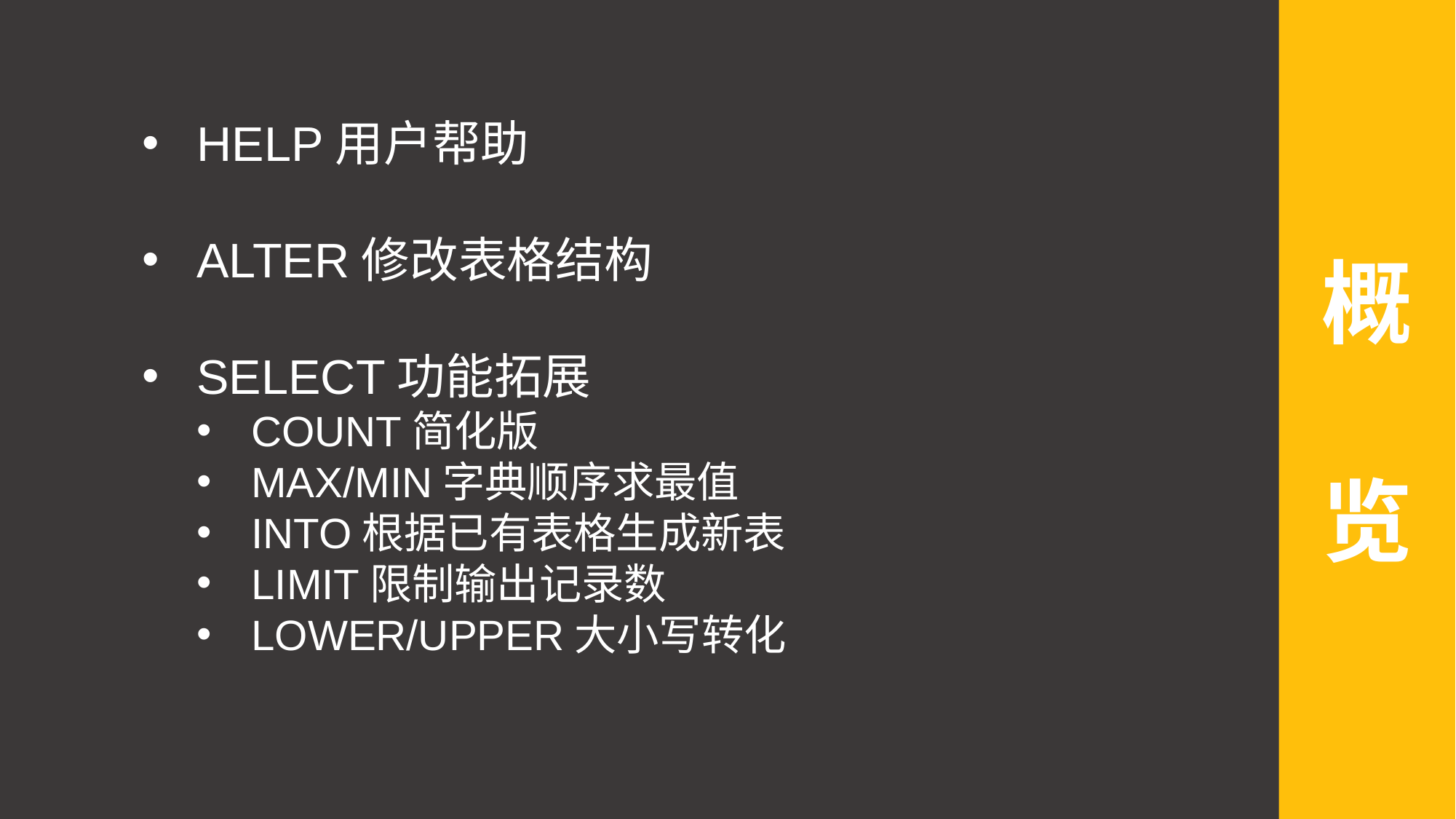

概

览
HELP用户帮助

ALTER修改表格结构

SELECT功能拓展
COUNT简化版
MAX/MIN字典顺序求最值
INTO根据已有表格生成新表
LIMIT限制输出记录数
LOWER/UPPER大小写转化